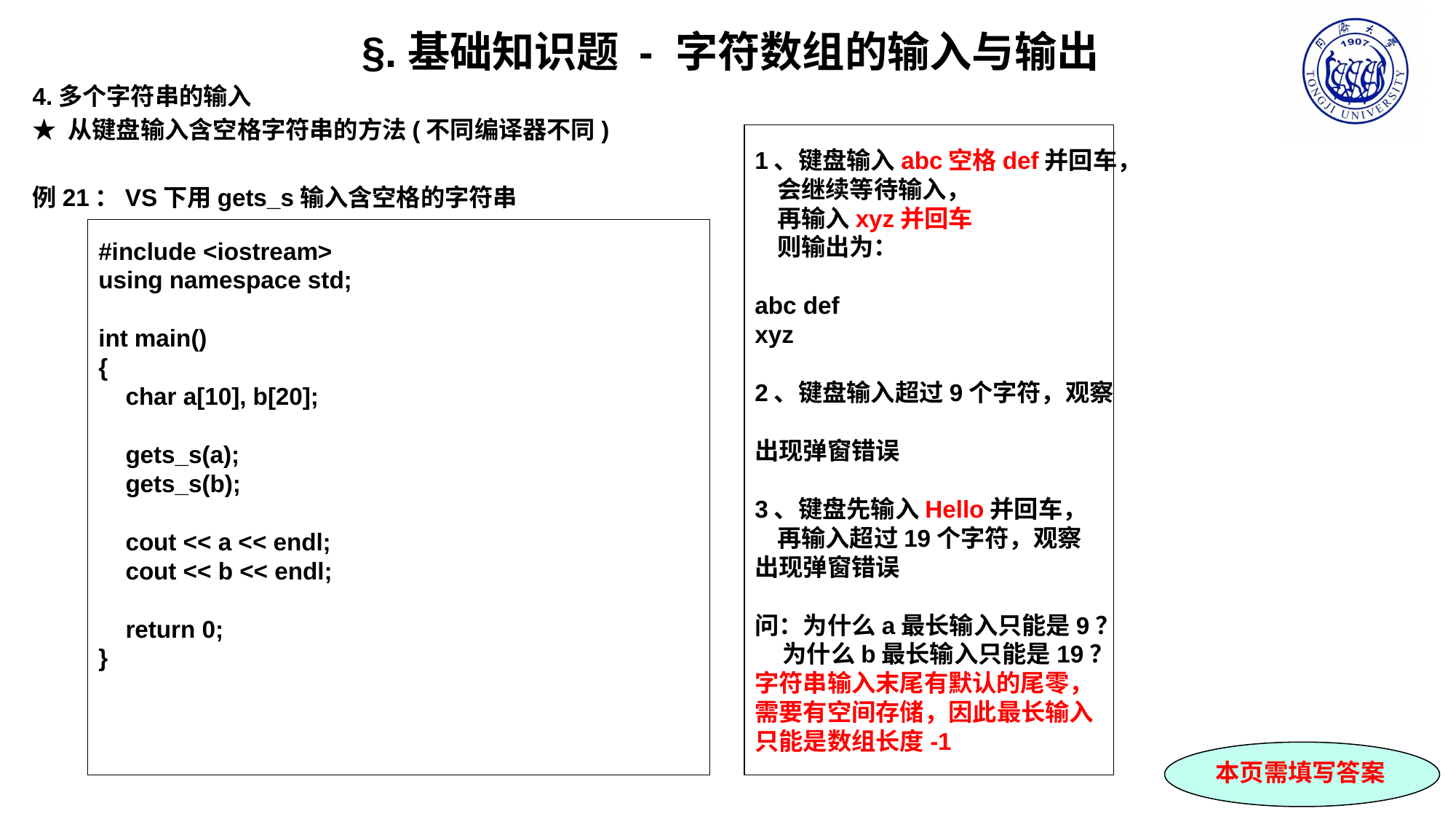

§.基础知识题 - 字符数组的输入与输出
4.多个字符串的输入
★ 从键盘输入含空格字符串的方法(不同编译器不同)

例21：VS下用gets_s输入含空格的字符串
1、键盘输入abc空格def并回车，
   会继续等待输入，
   再输入xyz并回车
   则输出为：

abc def
xyz

2、键盘输入超过9个字符，观察

出现弹窗错误

3、键盘先输入Hello并回车，
   再输入超过19个字符，观察
出现弹窗错误

问：为什么a最长输入只能是9？
    为什么b最长输入只能是19？
字符串输入末尾有默认的尾零，
需要有空间存储，因此最长输入
只能是数组长度-1
#include <iostream>
using namespace std;

int main()
{
    char a[10], b[20];

    gets_s(a);
    gets_s(b);

    cout << a << endl;
    cout << b << endl;

    return 0;
}

本页需填写答案